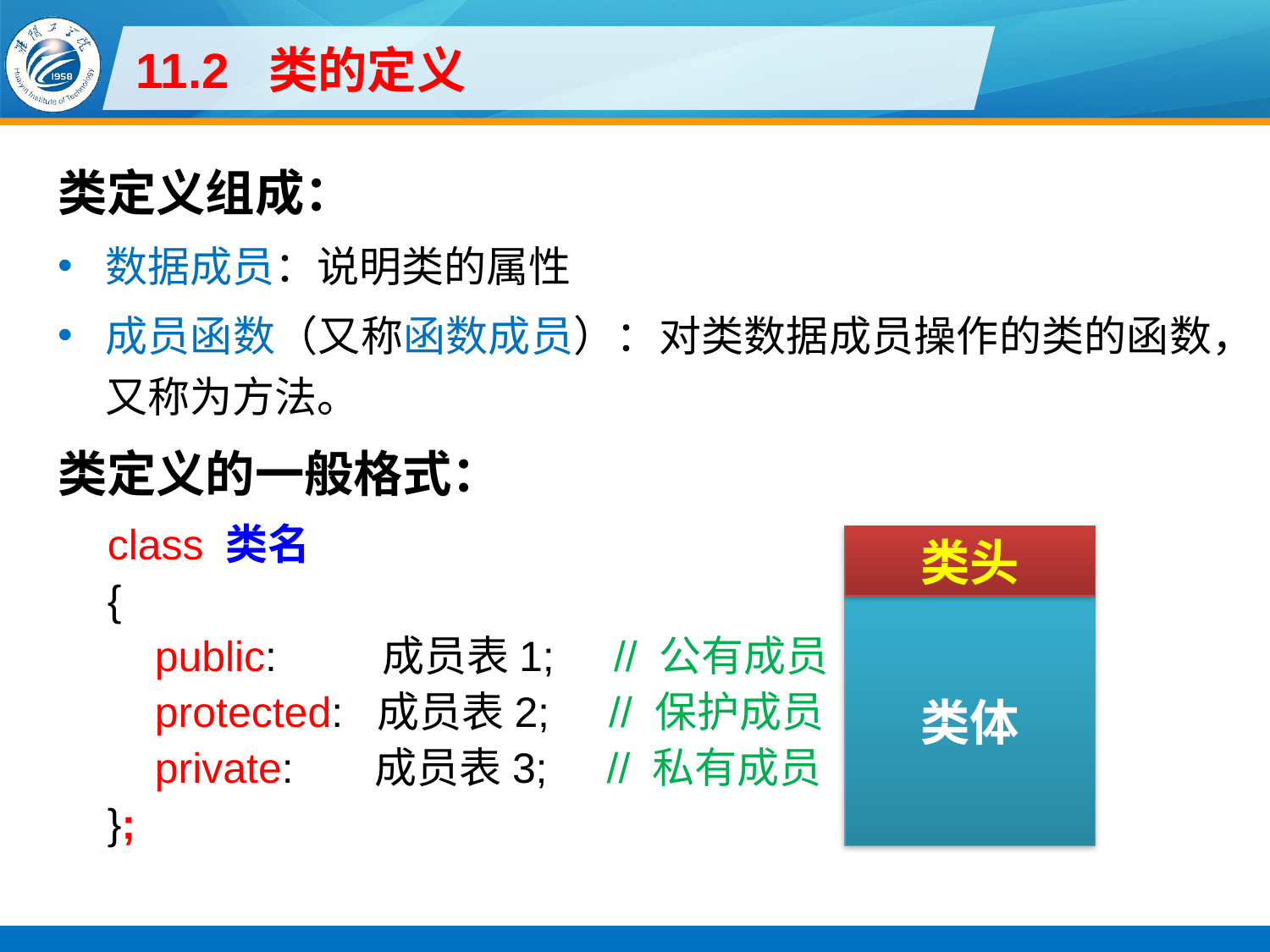

# 11.2  类的定义
类定义组成：
数据成员：说明类的属性
成员函数（又称函数成员）：对类数据成员操作的类的函数，又称为方法。
类定义的一般格式：
class 类名
{
    public:        成员表1;     // 公有成员
    protected:  成员表2;     // 保护成员
    private:      成员表3;     // 私有成员
};
类头
类体